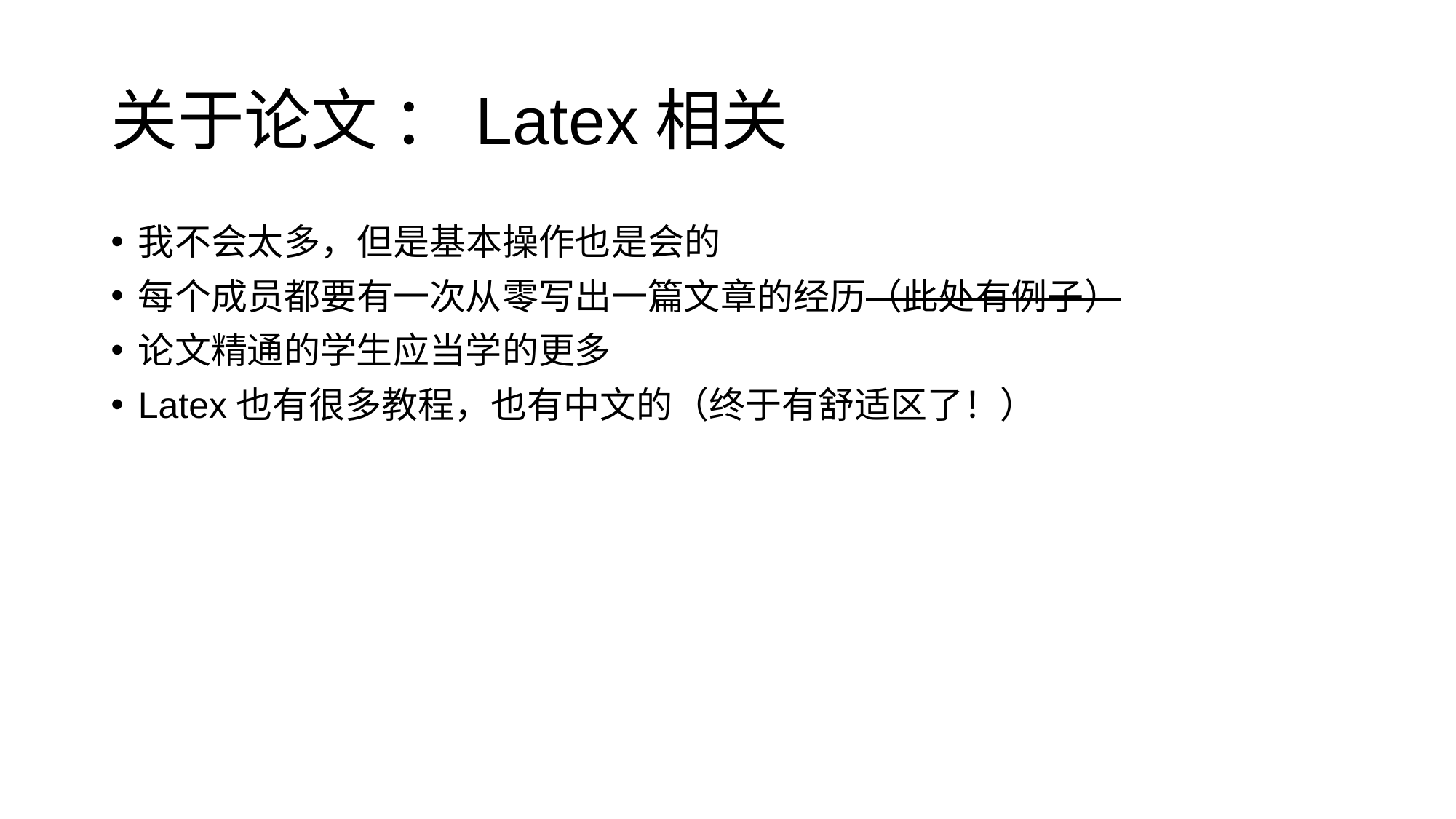

# 关于论文 ：Latex相关
我不会太多，但是基本操作也是会的
每个成员都要有一次从零写出一篇文章的经历（此处有例子）
论文精通的学生应当学的更多
Latex也有很多教程，也有中文的（终于有舒适区了！）